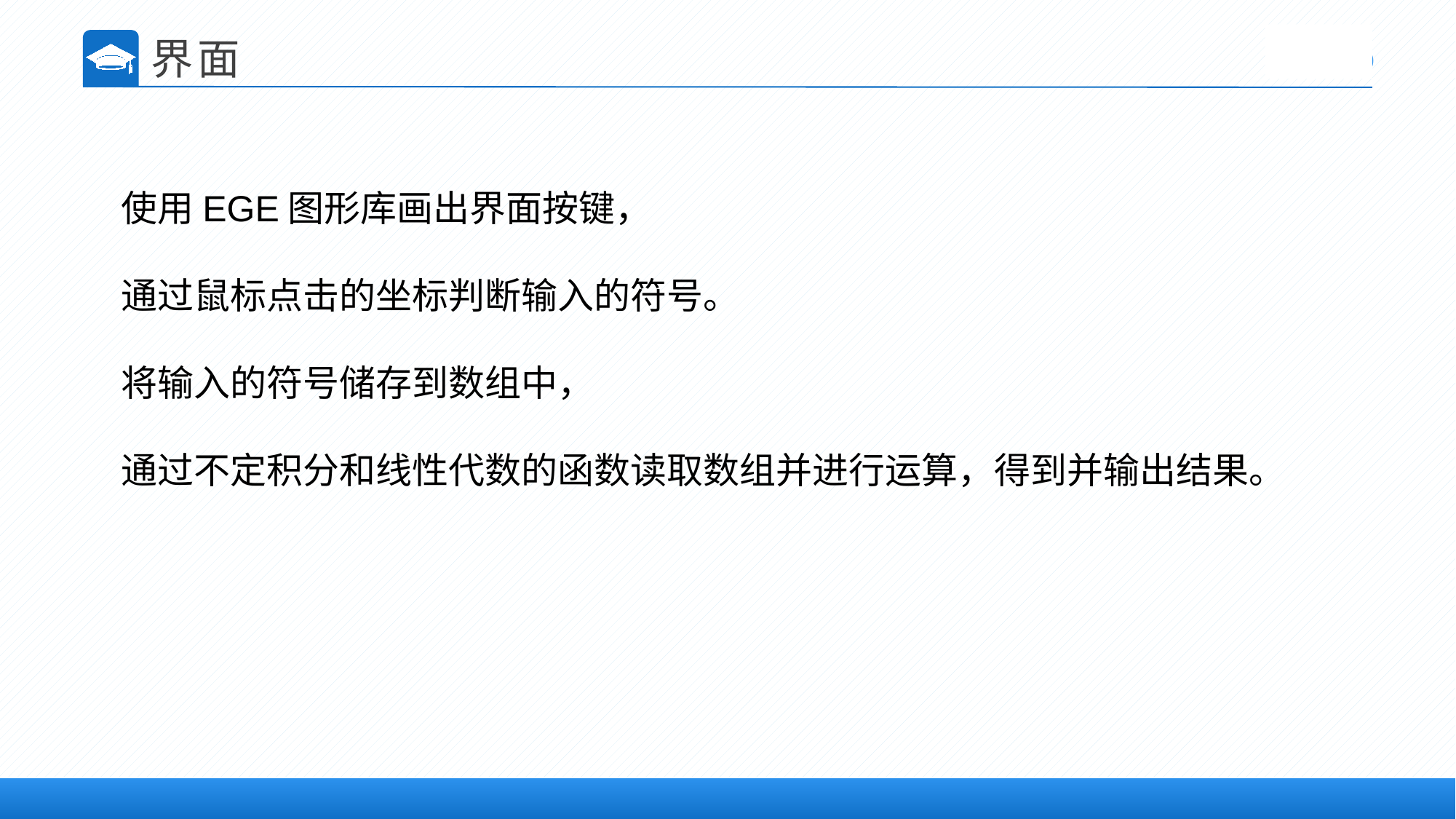

界面
使用EGE图形库画出界面按键，
通过鼠标点击的坐标判断输入的符号。
将输入的符号储存到数组中，
通过不定积分和线性代数的函数读取数组并进行运算，得到并输出结果。